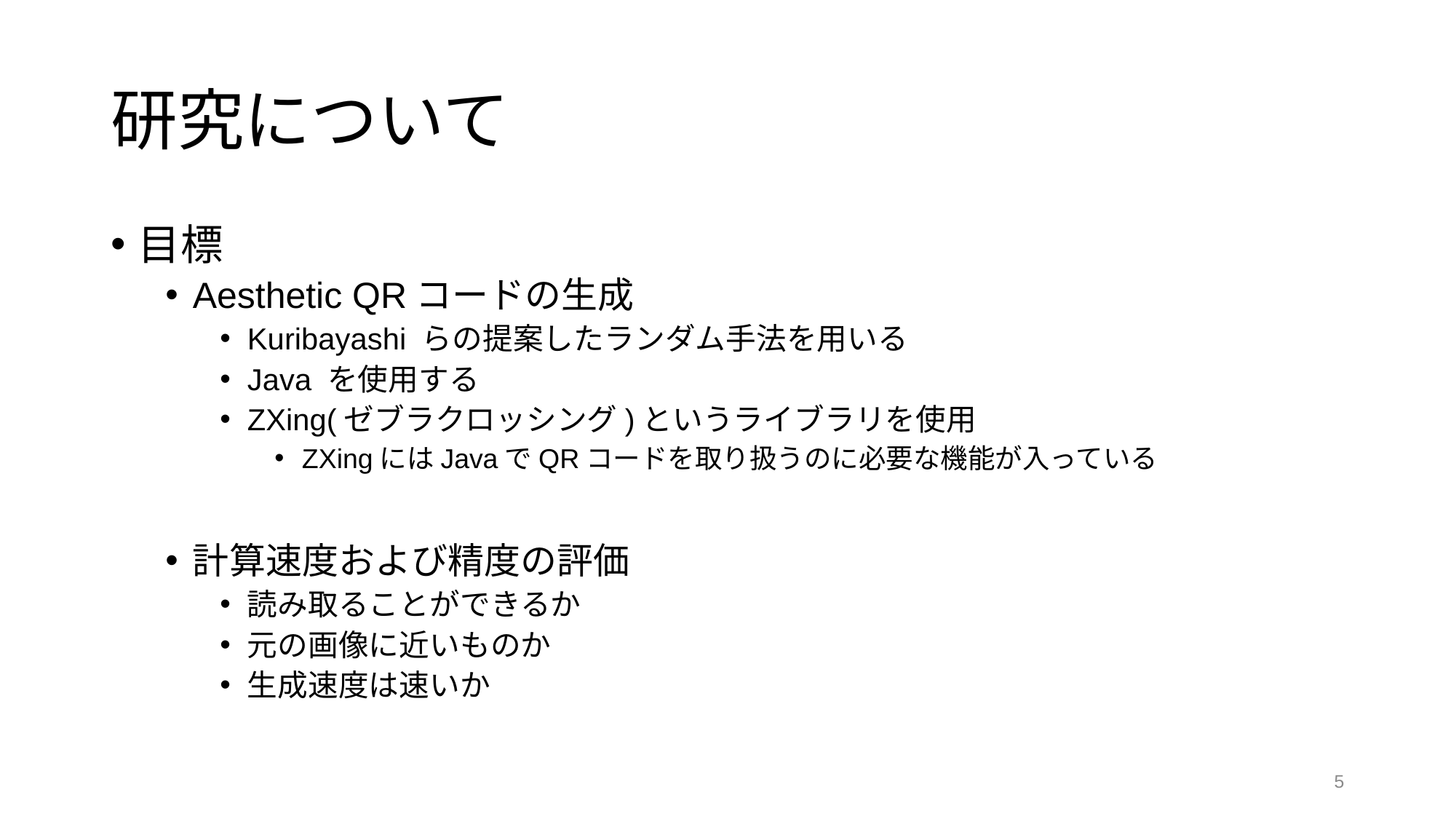

# 研究について
目標
Aesthetic QRコードの生成
Kuribayashi らの提案したランダム手法を用いる
Java を使用する
ZXing(ゼブラクロッシング)というライブラリを使用
ZXingにはJavaでQRコードを取り扱うのに必要な機能が入っている

計算速度および精度の評価
読み取ることができるか
元の画像に近いものか
生成速度は速いか
5